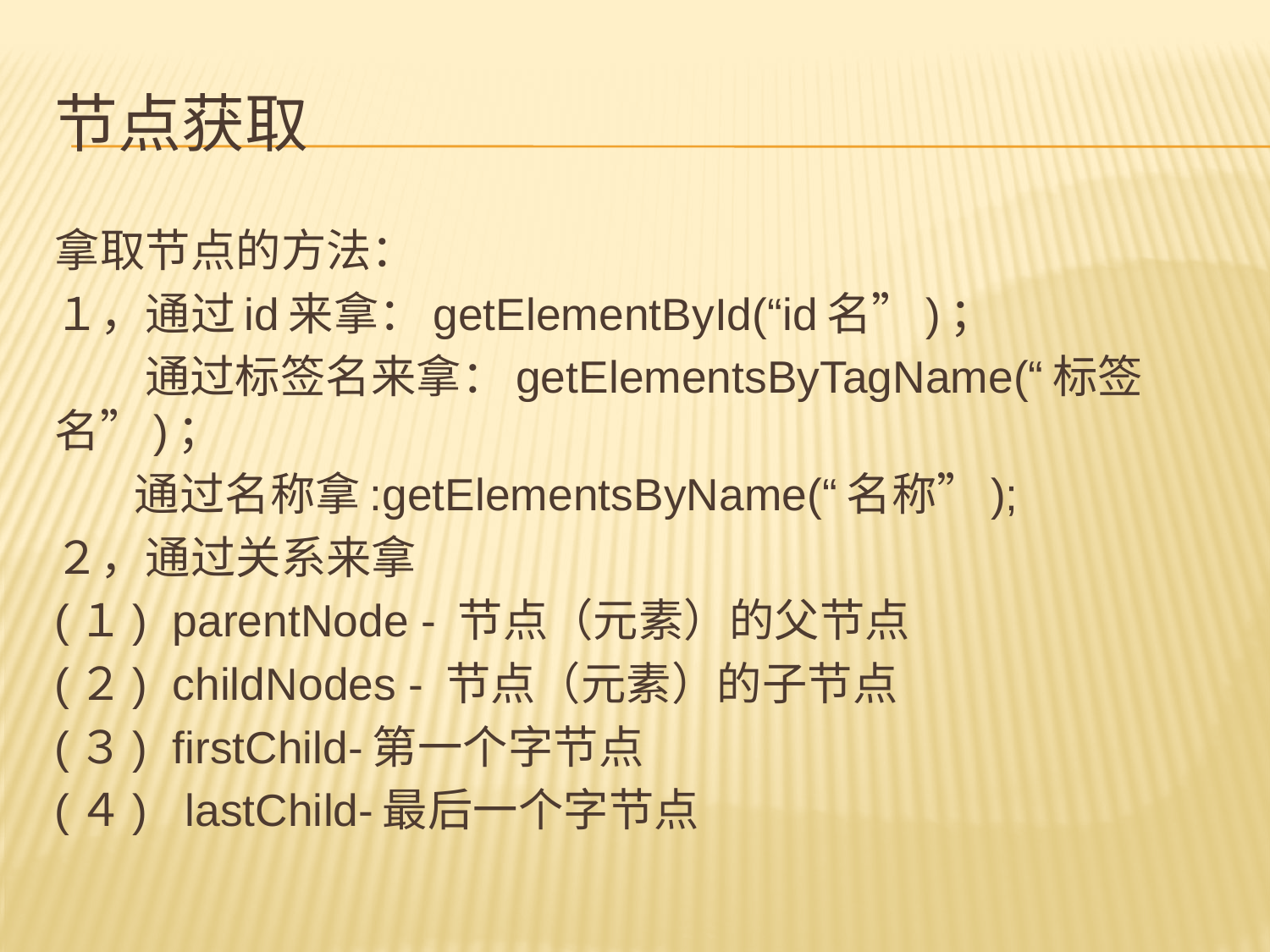

# 节点获取
拿取节点的方法：
１，通过id来拿：getElementById(“id名”)；
        通过标签名来拿：getElementsByTagName(“标签名”)；
       通过名称拿:getElementsByName(“名称”);
２，通过关系来拿
(１)  parentNode - 节点（元素）的父节点
(２)  childNodes - 节点（元素）的子节点
(３)  firstChild-第一个字节点
(４)   lastChild-最后一个字节点